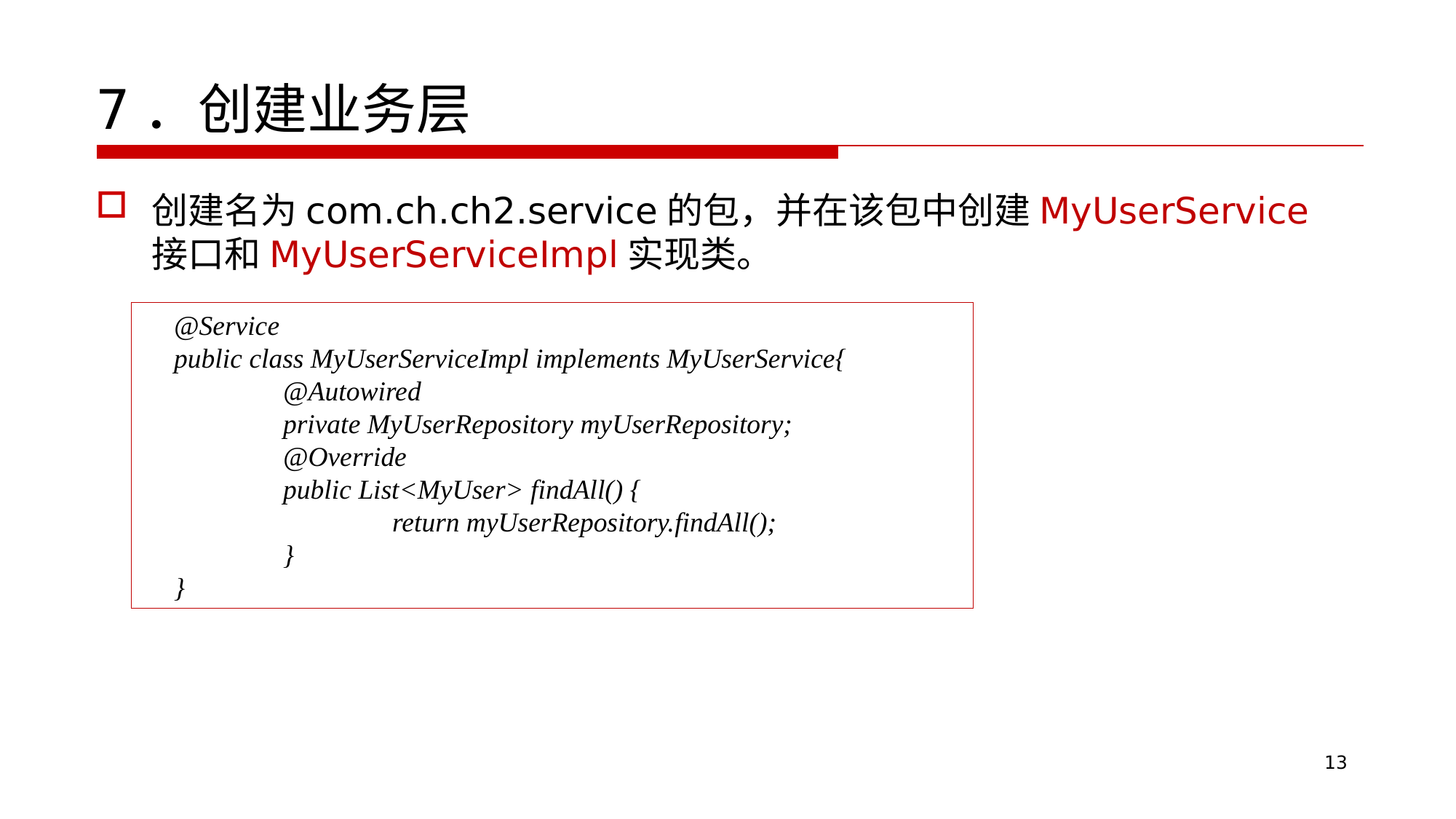

# 7．创建业务层
创建名为com.ch.ch2.service的包，并在该包中创建MyUserService接口和MyUserServiceImpl实现类。
@Service
public class MyUserServiceImpl implements MyUserService{
	@Autowired
	private MyUserRepository myUserRepository;
	@Override
	public List<MyUser> findAll() {
		return myUserRepository.findAll();
	}
}
13